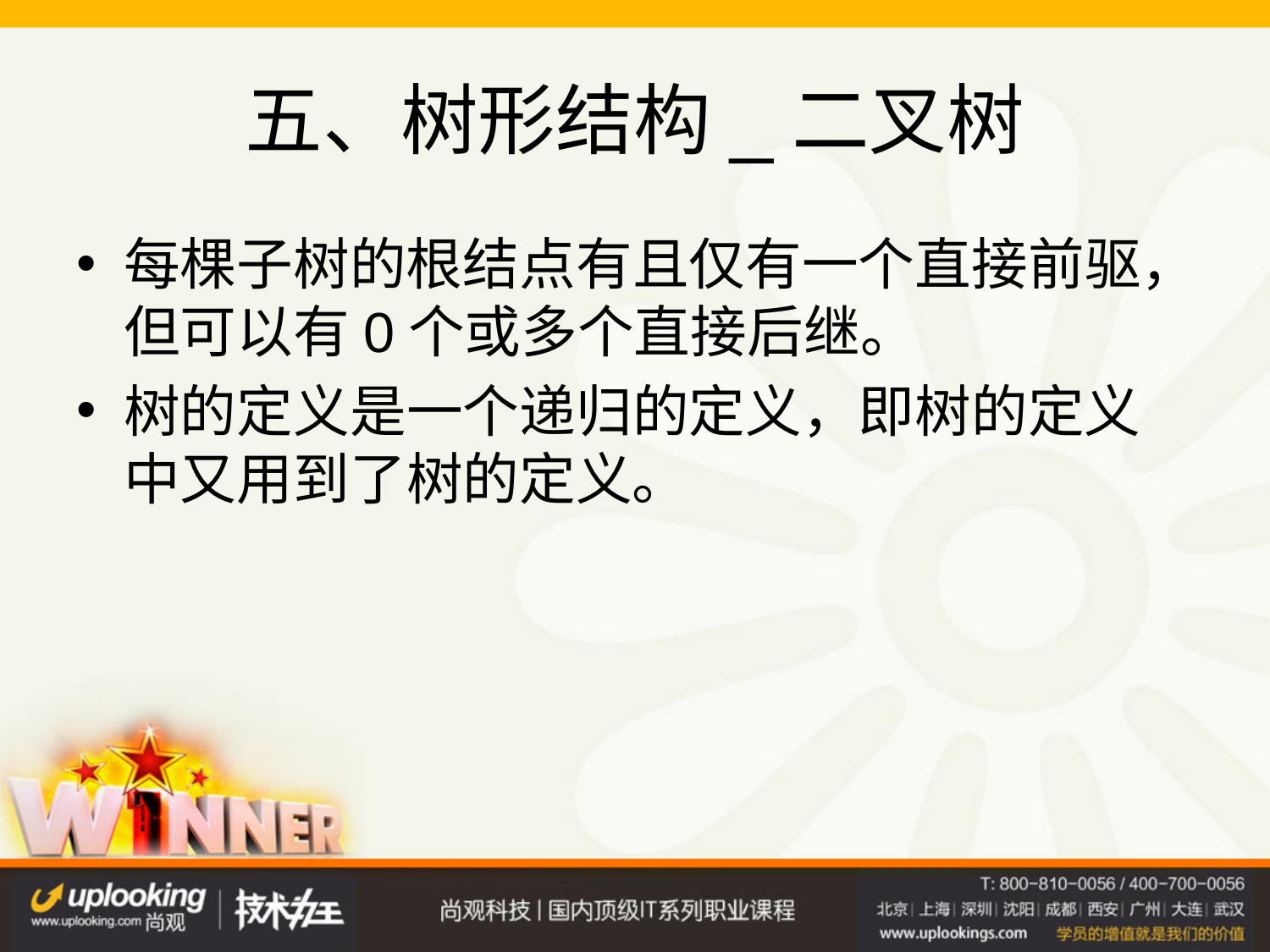

# 五、树形结构_二叉树
每棵子树的根结点有且仅有一个直接前驱，但可以有0个或多个直接后继。
树的定义是一个递归的定义，即树的定义中又用到了树的定义。